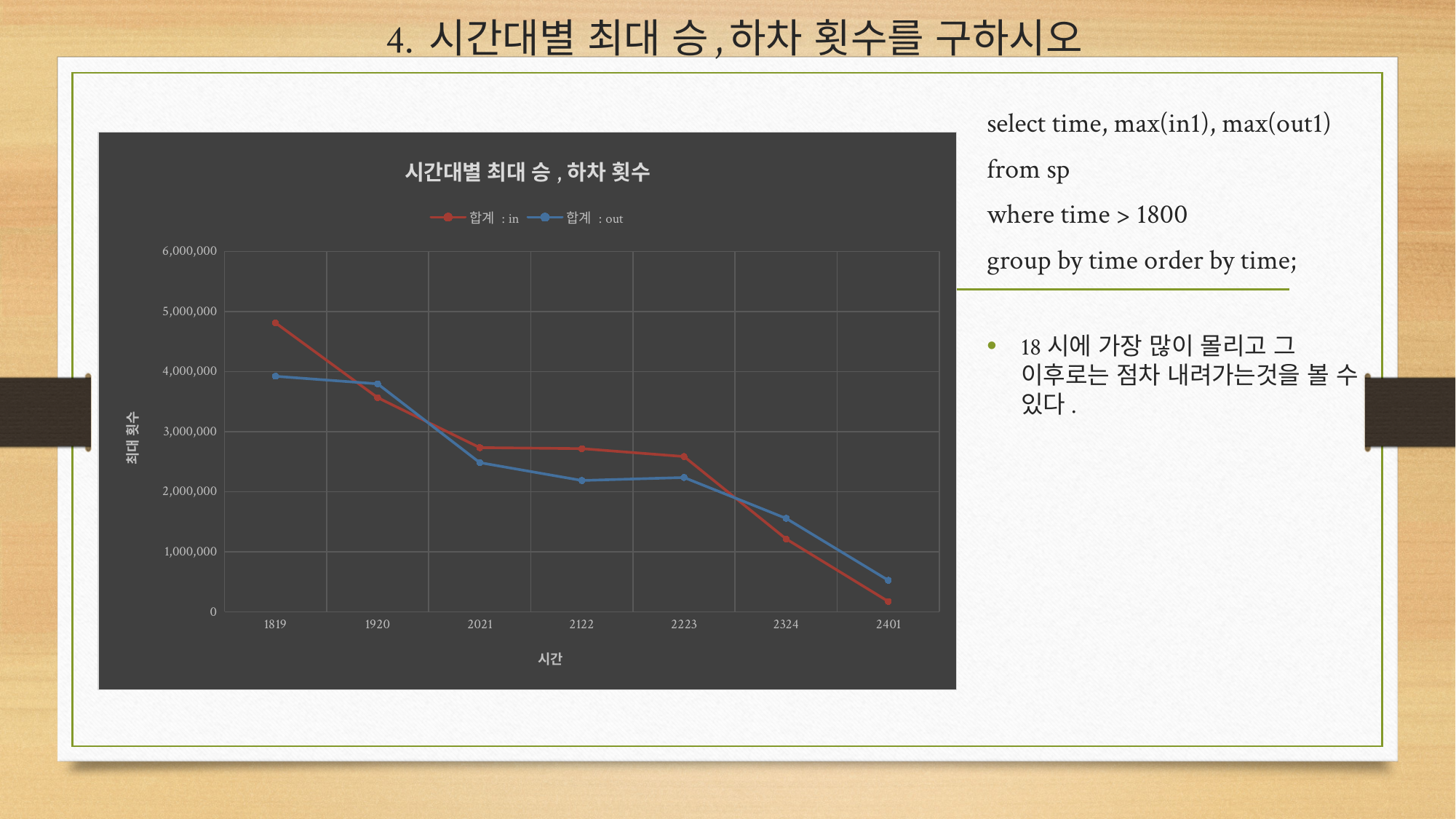

# 4. 시간대별 최대 승,하차 횟수를 구하시오
select time, max(in1), max(out1)
from sp
where time > 1800
group by time order by time;

### Chart: 시간대별 최대 승,하차 횟수

| Category | 합계 : in | 합계 : out |
|---|---|---|
| 1819 | 4810661.0 | 3920994.0 |
| 1920 | 3565184.0 | 3795179.0 |
| 2021 | 2732977.0 | 2483388.0 |
| 2122 | 2716860.0 | 2186050.0 |
| 2223 | 2584664.0 | 2235893.0 |
| 2324 | 1212806.0 | 1555272.0 |
| 2401 | 172373.0 | 524783.0 |
18시에 가장 많이 몰리고 그 이후로는 점차 내려가는것을 볼 수 있다.